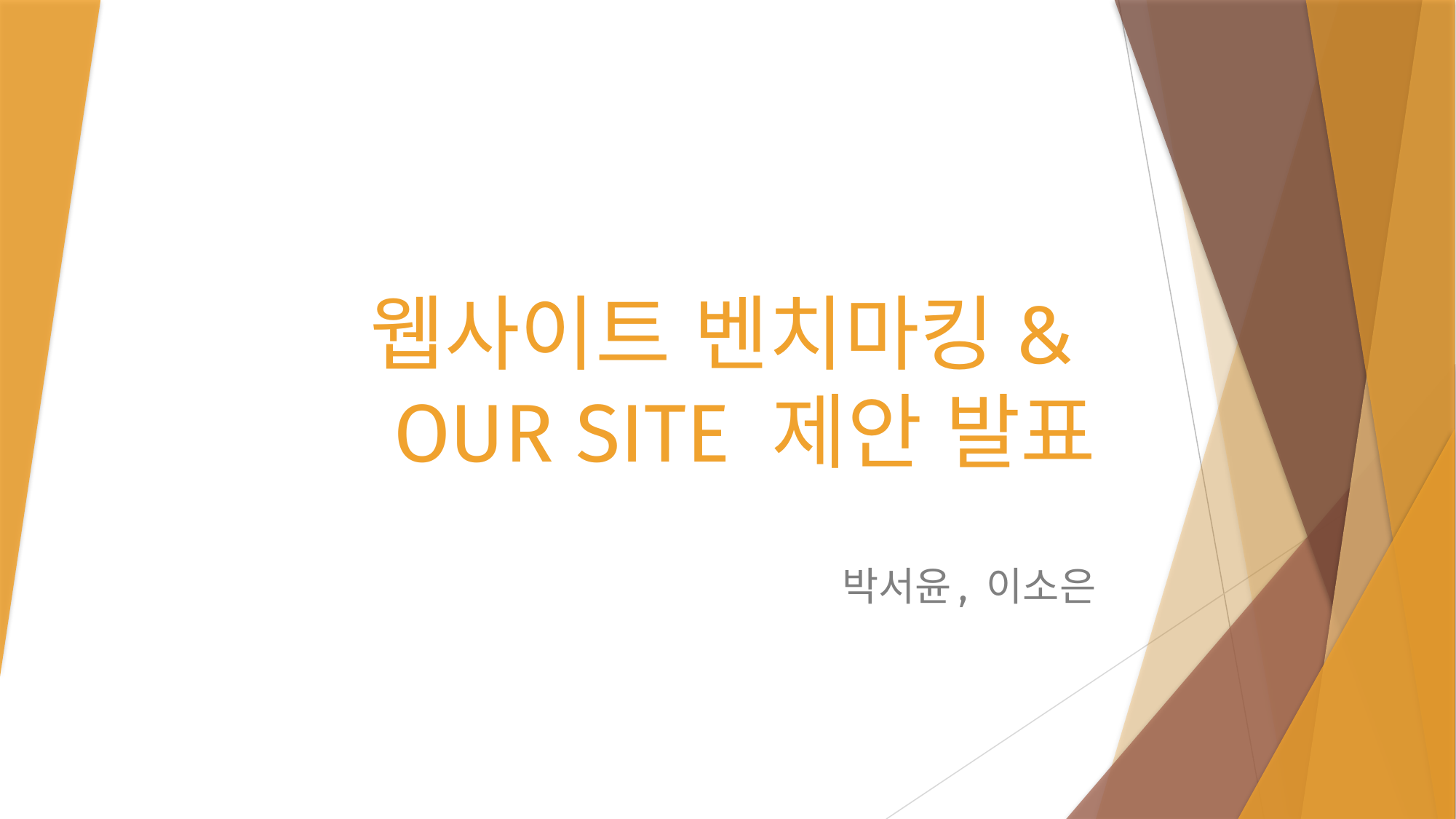

# 웹사이트 벤치마킹& OUR SITE 제안 발표

박서윤, 이소은